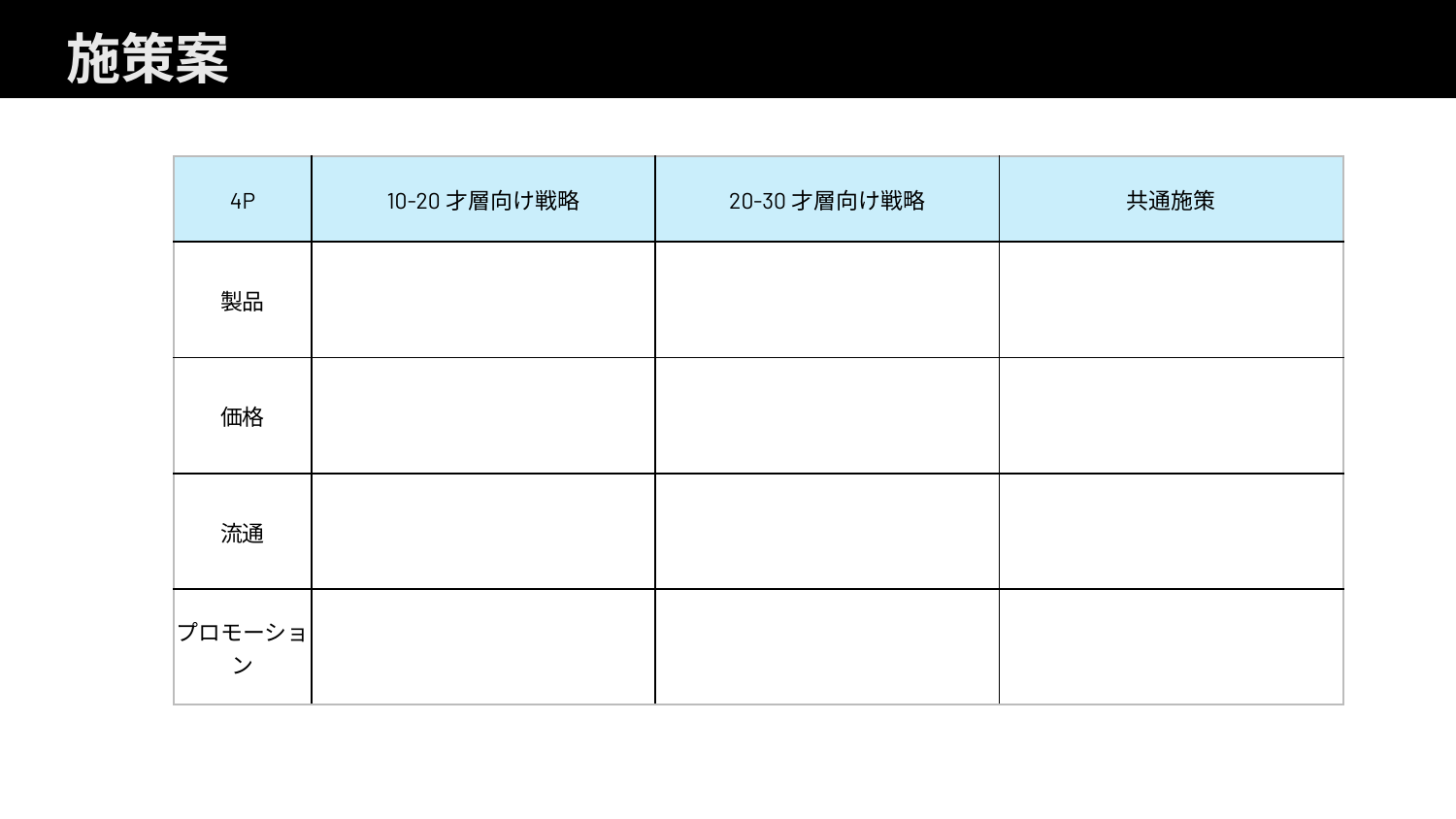

# 施策案
| 4P | 10-20才層向け戦略 | 20-30才層向け戦略 | 共通施策 |
| --- | --- | --- | --- |
| 製品 |  |  |  |
| 価格 |  |  |  |
| 流通 |  |  |  |
| プロモーション |  |  |  |